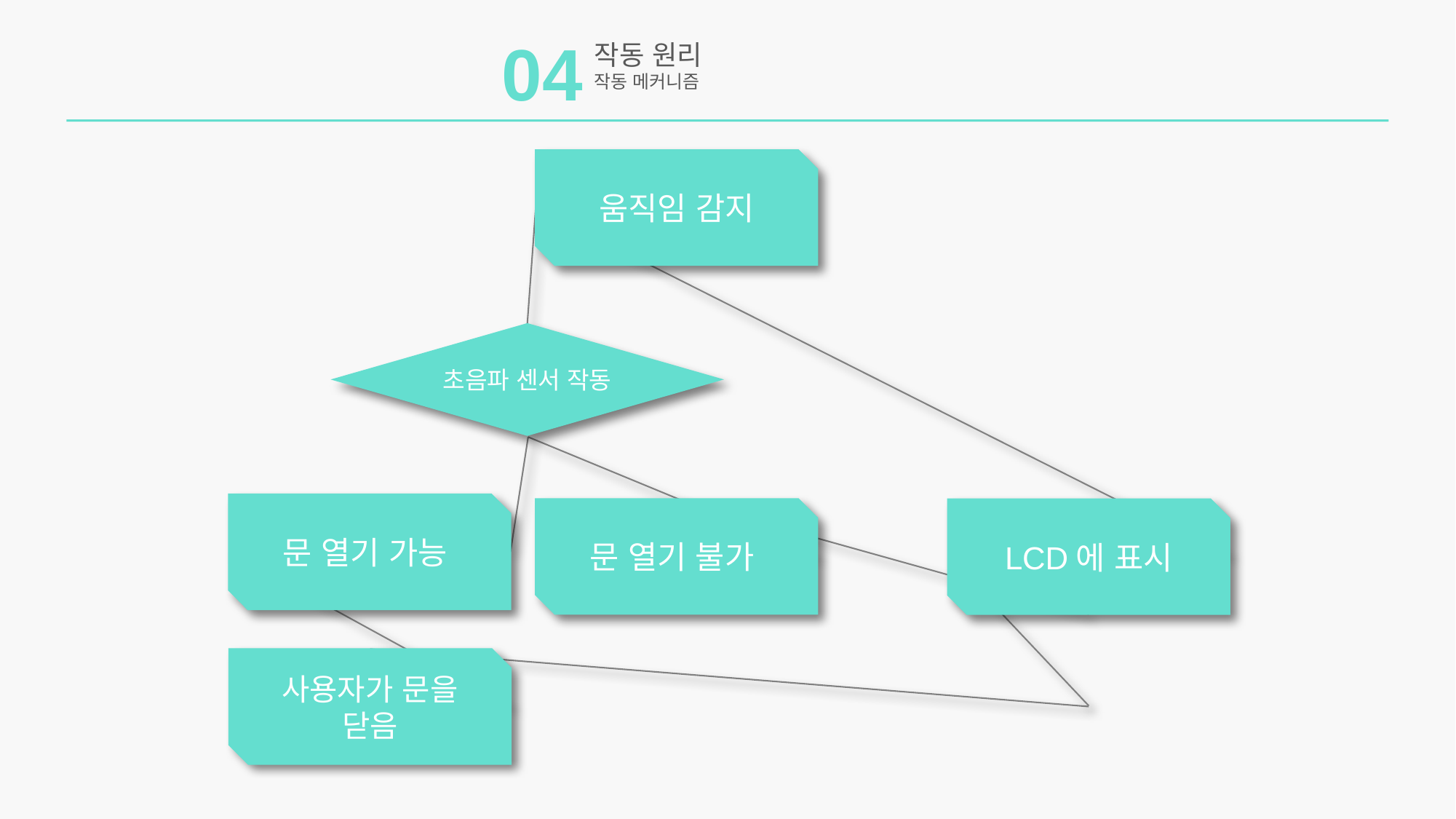

04
작동 원리
작동 메커니즘

움직임 감지
초음파 센서 작동
문 열기 가능
문 열기 불가
LCD에 표시
사용자가 문을 닫음